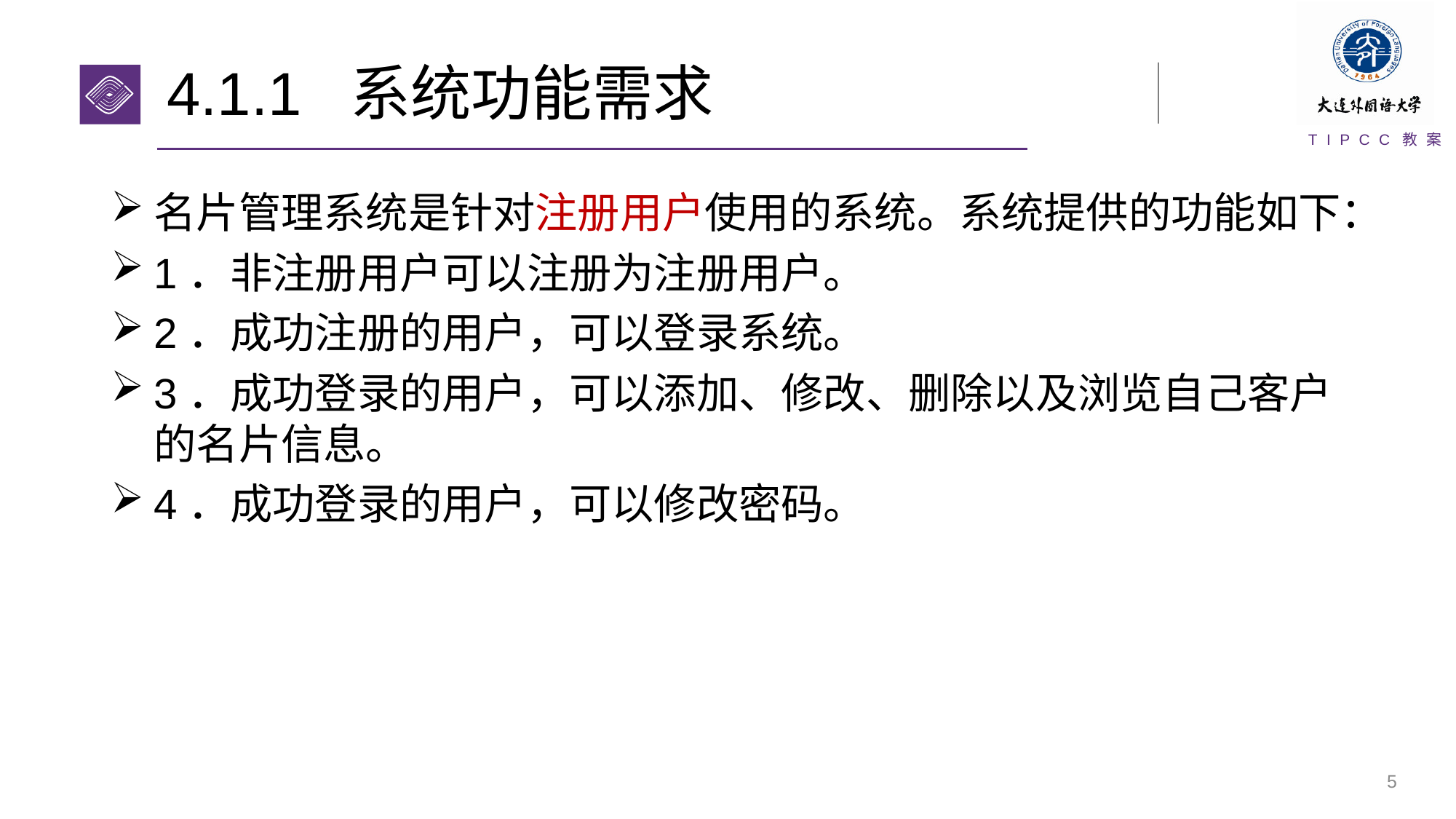

# 4.1.1  系统功能需求
名片管理系统是针对注册用户使用的系统。系统提供的功能如下：
1．非注册用户可以注册为注册用户。
2．成功注册的用户，可以登录系统。
3．成功登录的用户，可以添加、修改、删除以及浏览自己客户的名片信息。
4．成功登录的用户，可以修改密码。

5